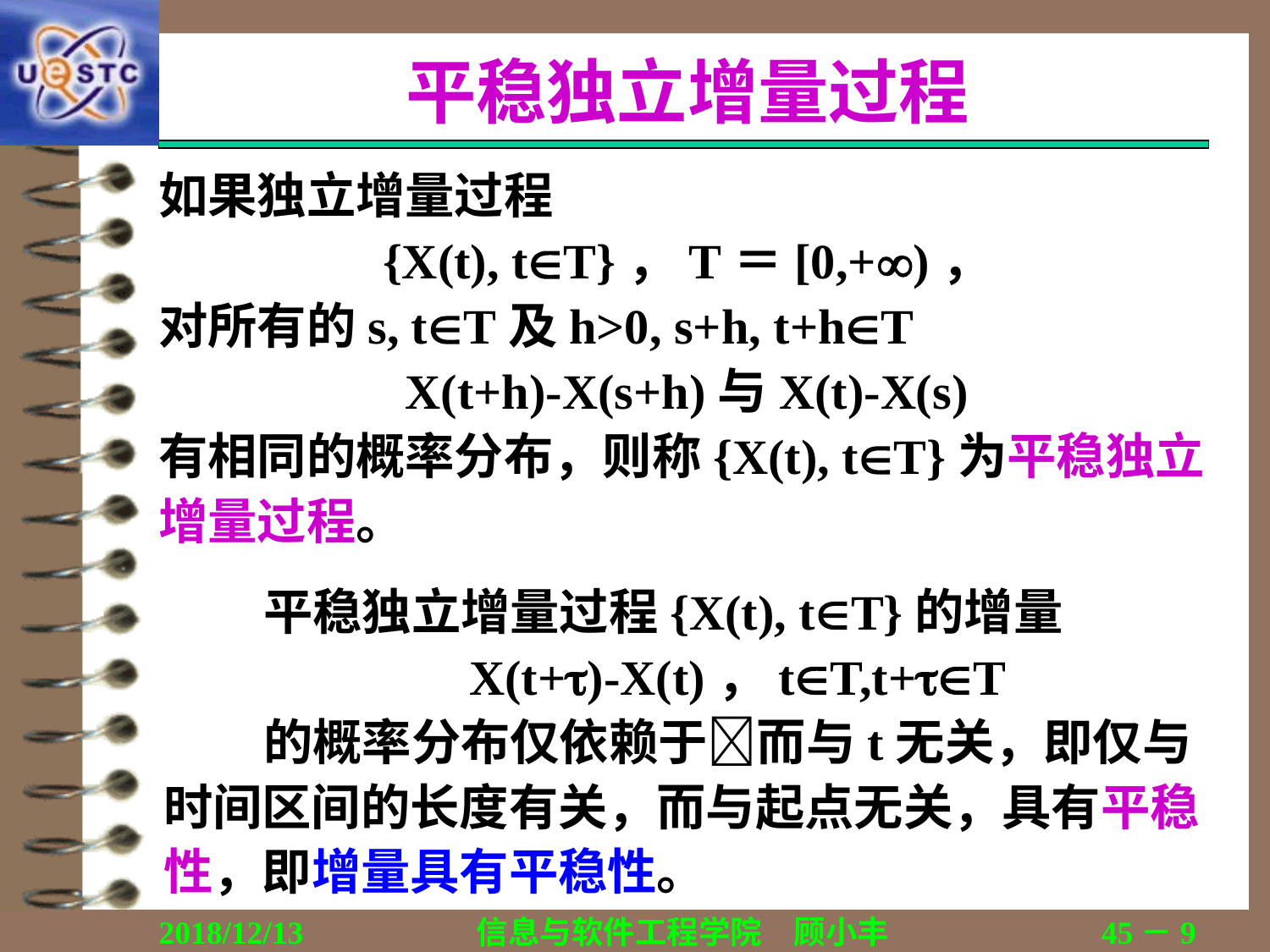

# 平稳独立增量过程
如果独立增量过程
{X(t), t∈T}，T＝[0,+∞)，
对所有的s, t∈T及h>0, s+h, t+h∈T
X(t+h)-X(s+h)与X(t)-X(s)
有相同的概率分布，则称{X(t), t∈T}为平稳独立增量过程。
平稳独立增量过程{X(t), t∈T}的增量
X(t+τ)-X(t)，t∈T,t+τ∈T
的概率分布仅依赖于τ而与t无关，即仅与时间区间的长度有关，而与起点无关，具有平稳性，即增量具有平稳性。
2018/12/13
信息与软件工程学院　顾小丰
45－9